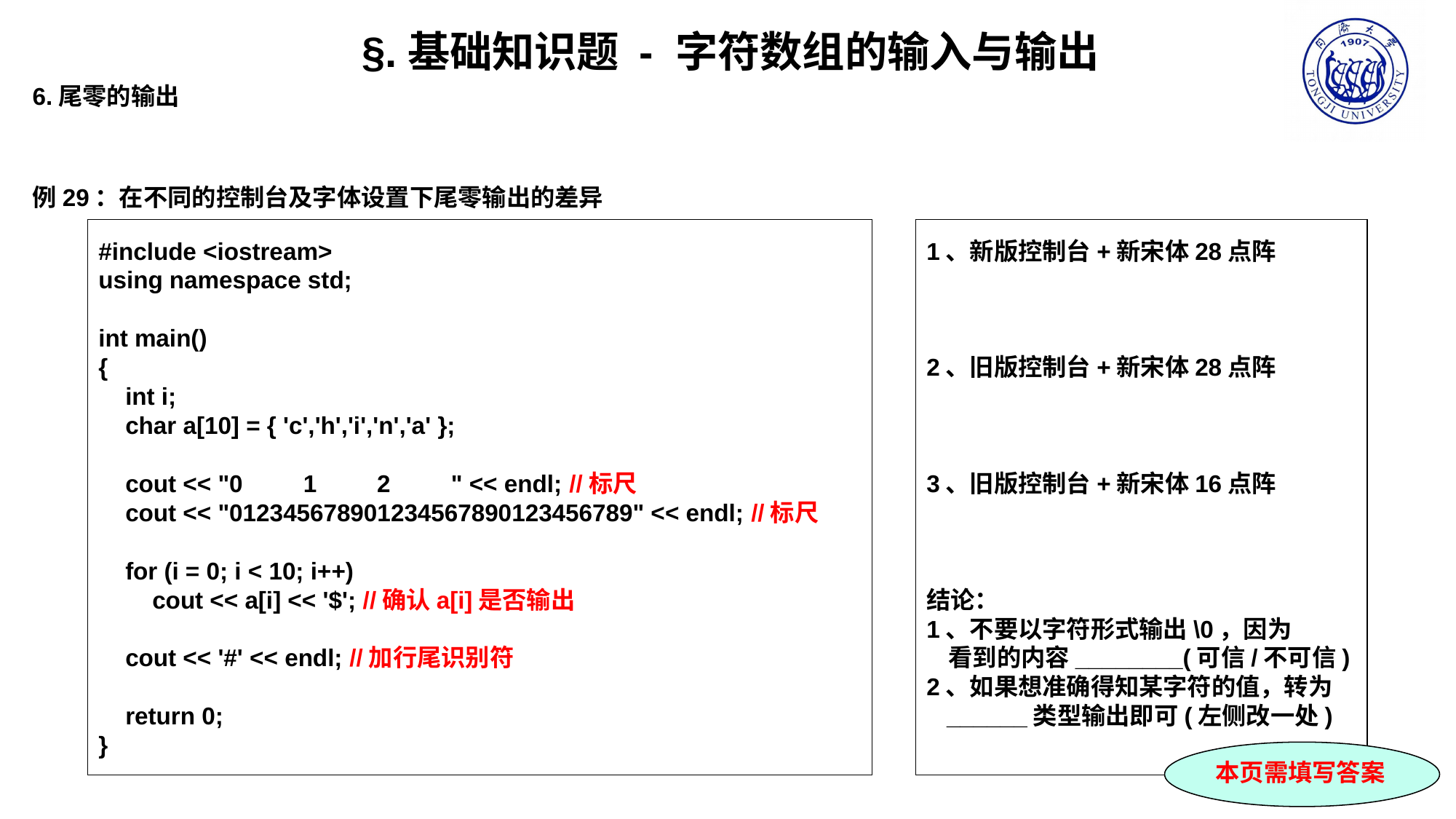

§.基础知识题 - 字符数组的输入与输出
6.尾零的输出

例29：在不同的控制台及字体设置下尾零输出的差异
#include <iostream>
using namespace std;

int main()
{
    int i;
    char a[10] = { 'c','h','i','n','a' };

    cout << "0         1         2         " << endl; //标尺
    cout << "012345678901234567890123456789" << endl; //标尺

    for (i = 0; i < 10; i++)
        cout << a[i] << '$'; //确认a[i]是否输出

    cout << '#' << endl; //加行尾识别符

    return 0;
}
1、新版控制台+新宋体28点阵

2、旧版控制台+新宋体28点阵

3、旧版控制台+新宋体16点阵

结论：
1、不要以字符形式输出\0，因为
   看到的内容________(可信/不可信)
2、如果想准确得知某字符的值，转为
   ______类型输出即可(左侧改一处)

本页需填写答案